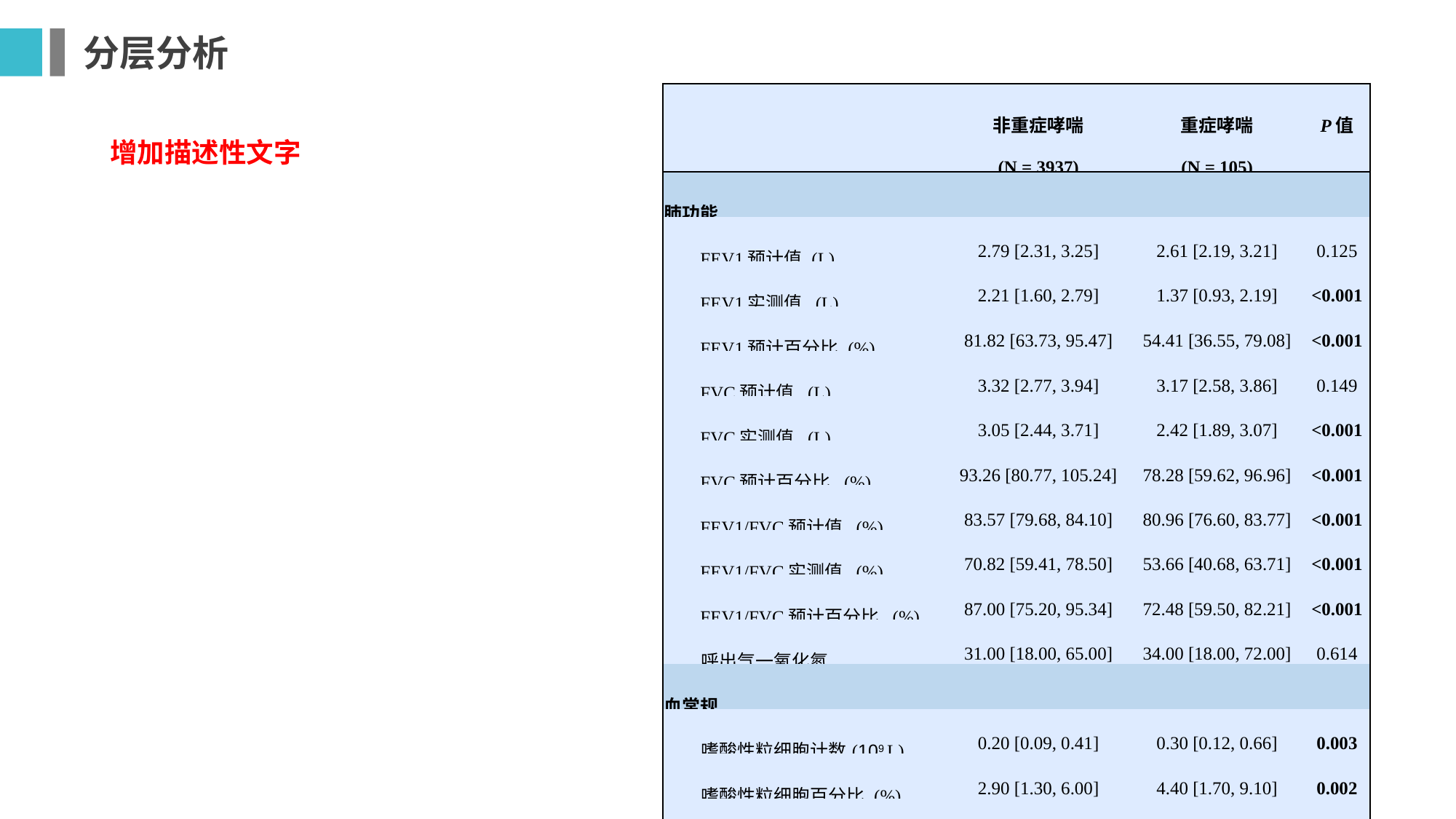

分层分析

|  | 非重症哮喘 (N = 3937) | 重症哮喘 (N = 105) | P值 |
| --- | --- | --- | --- |
| 肺功能 |  |  |  |
| FEV1预计值 (L) | 2.79 [2.31, 3.25] | 2.61 [2.19, 3.21] | 0.125 |
| FEV1实测值 (L) | 2.21 [1.60, 2.79] | 1.37 [0.93, 2.19] | <0.001 |
| FEV1预计百分比 (%) | 81.82 [63.73, 95.47] | 54.41 [36.55, 79.08] | <0.001 |
| FVC预计值 (L) | 3.32 [2.77, 3.94] | 3.17 [2.58, 3.86] | 0.149 |
| FVC实测值 (L) | 3.05 [2.44, 3.71] | 2.42 [1.89, 3.07] | <0.001 |
| FVC预计百分比 (%) | 93.26 [80.77, 105.24] | 78.28 [59.62, 96.96] | <0.001 |
| FEV1/FVC预计值 (%) | 83.57 [79.68, 84.10] | 80.96 [76.60, 83.77] | <0.001 |
| FEV1/FVC实测值 (%) | 70.82 [59.41, 78.50] | 53.66 [40.68, 63.71] | <0.001 |
| FEV1/FVC预计百分比 (%) | 87.00 [75.20, 95.34] | 72.48 [59.50, 82.21] | <0.001 |
| 呼出气一氧化氮 | 31.00 [18.00, 65.00] | 34.00 [18.00, 72.00] | 0.614 |
| 血常规 |  |  |  |
| 嗜酸性粒细胞计数(109 L) | 0.20 [0.09, 0.41] | 0.30 [0.12, 0.66] | 0.003 |
| 嗜酸性粒细胞百分比 (%) | 2.90 [1.30, 6.00] | 4.40 [1.70, 9.10] | 0.002 |
| 中性粒细胞计数 (109 L) | 3.94 [3.04, 5.10] | 4.18 [3.06, 7.08] | 0.029 |
| 中性粒细胞百分比 (%) | 58.60 [51.40, 65.70] | 57.90 [50.40, 66.20] | 0.977 |
增加描述性文字